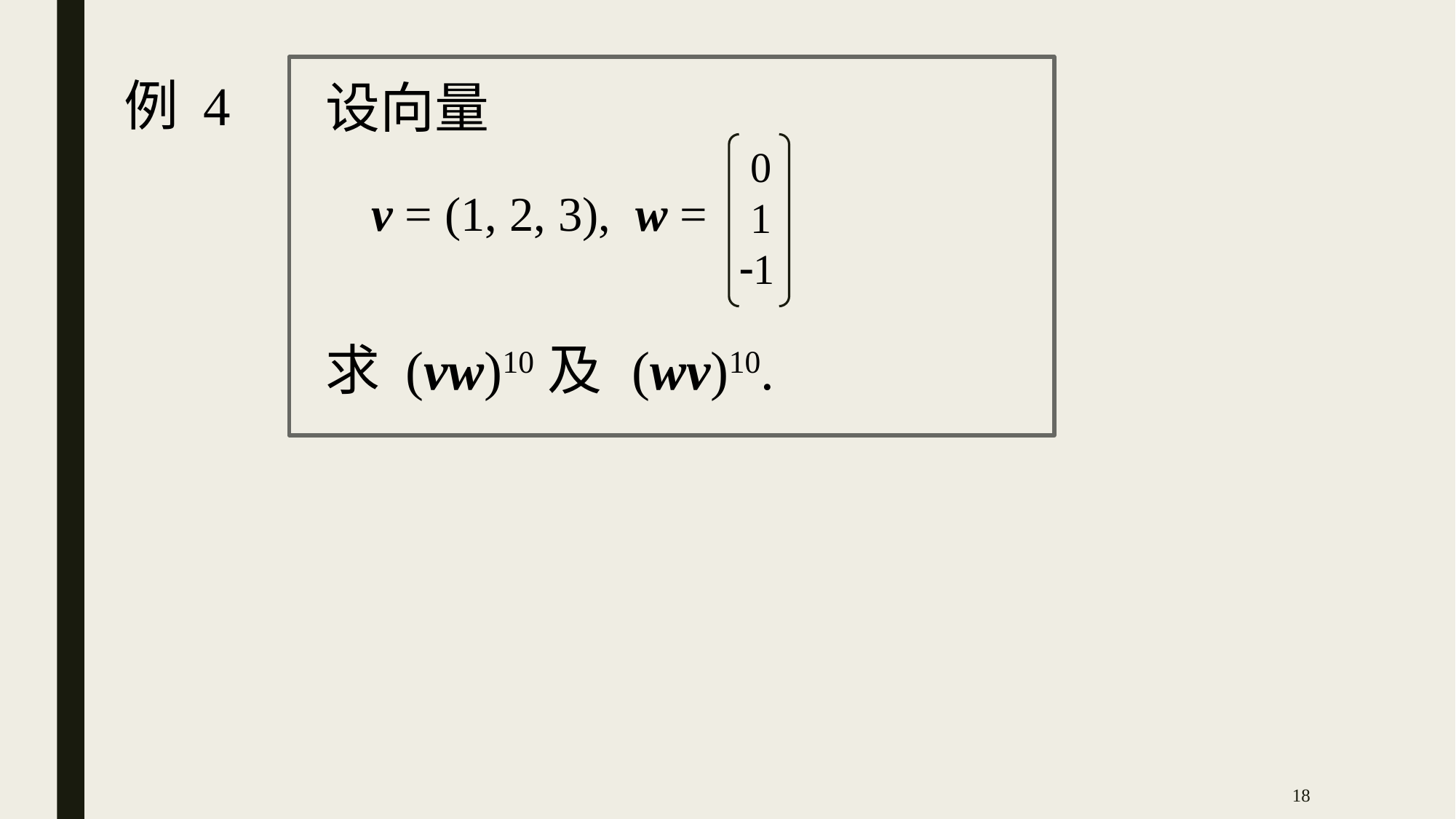

例 4
设向量

求 (vw)10及 (wv)10.

 0
 1
−1
v = (1, 2, 3),  w =
18